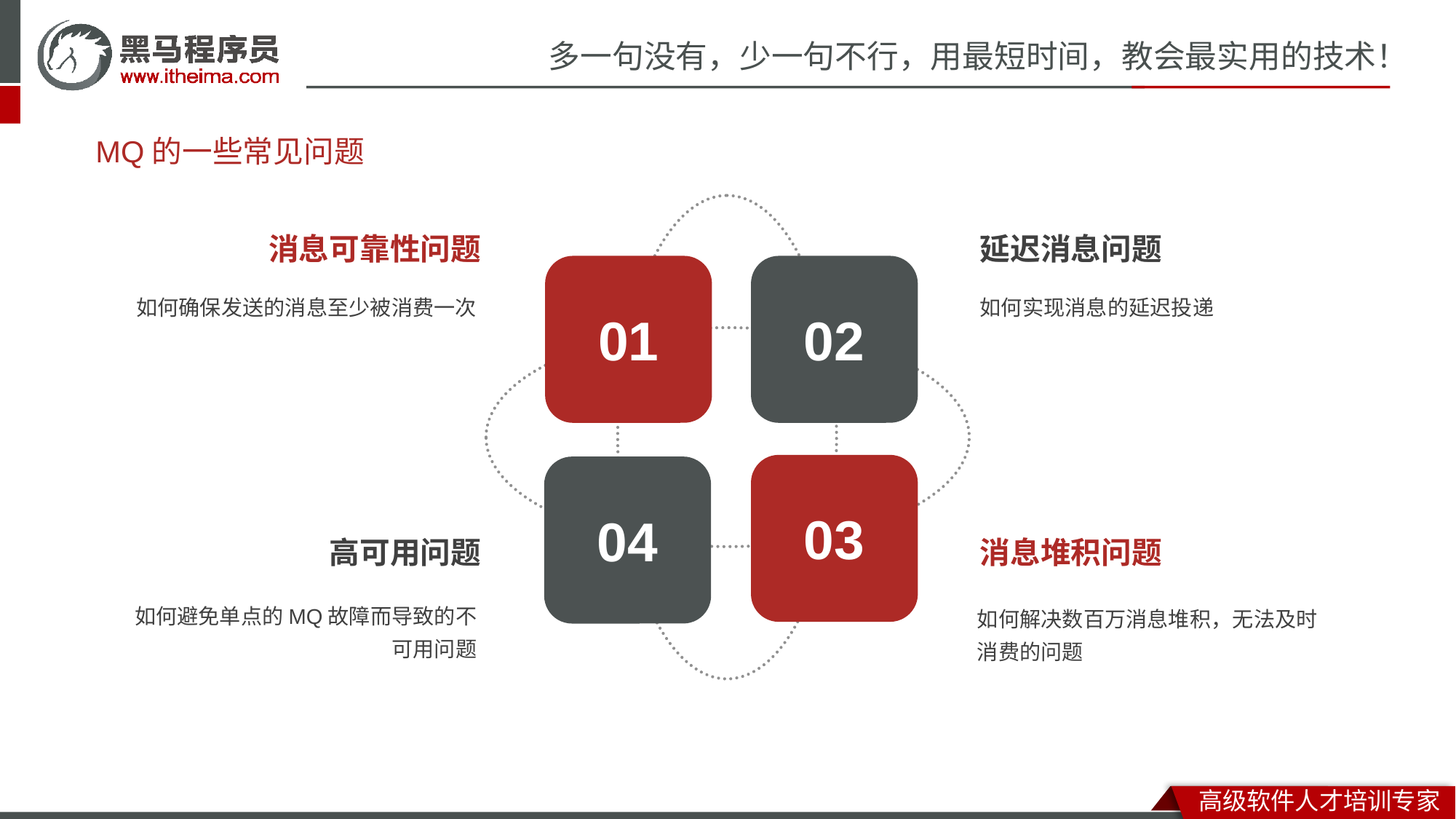

# MQ的一些常见问题
消息可靠性问题
延迟消息问题

01

02
如何确保发送的消息至少被消费一次
如何实现消息的延迟投递

03

04
高可用问题
消息堆积问题
如何避免单点的MQ故障而导致的不可用问题
如何解决数百万消息堆积，无法及时消费的问题